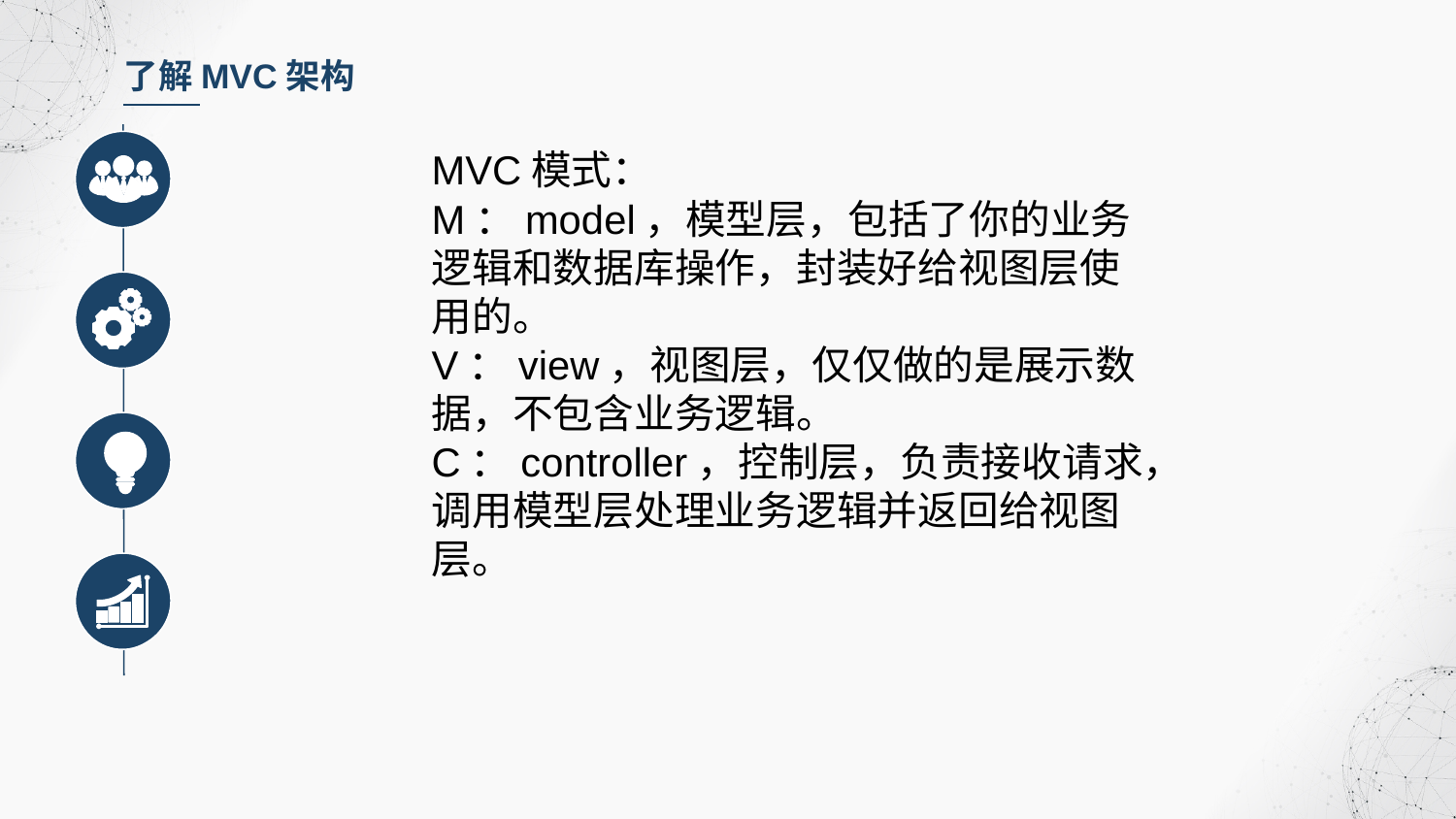

了解MVC架构

MVC模式：
M：model，模型层，包括了你的业务逻辑和数据库操作，封装好给视图层使用的。
V：view，视图层，仅仅做的是展示数据，不包含业务逻辑。
C：controller，控制层，负责接收请求，调用模型层处理业务逻辑并返回给视图层。